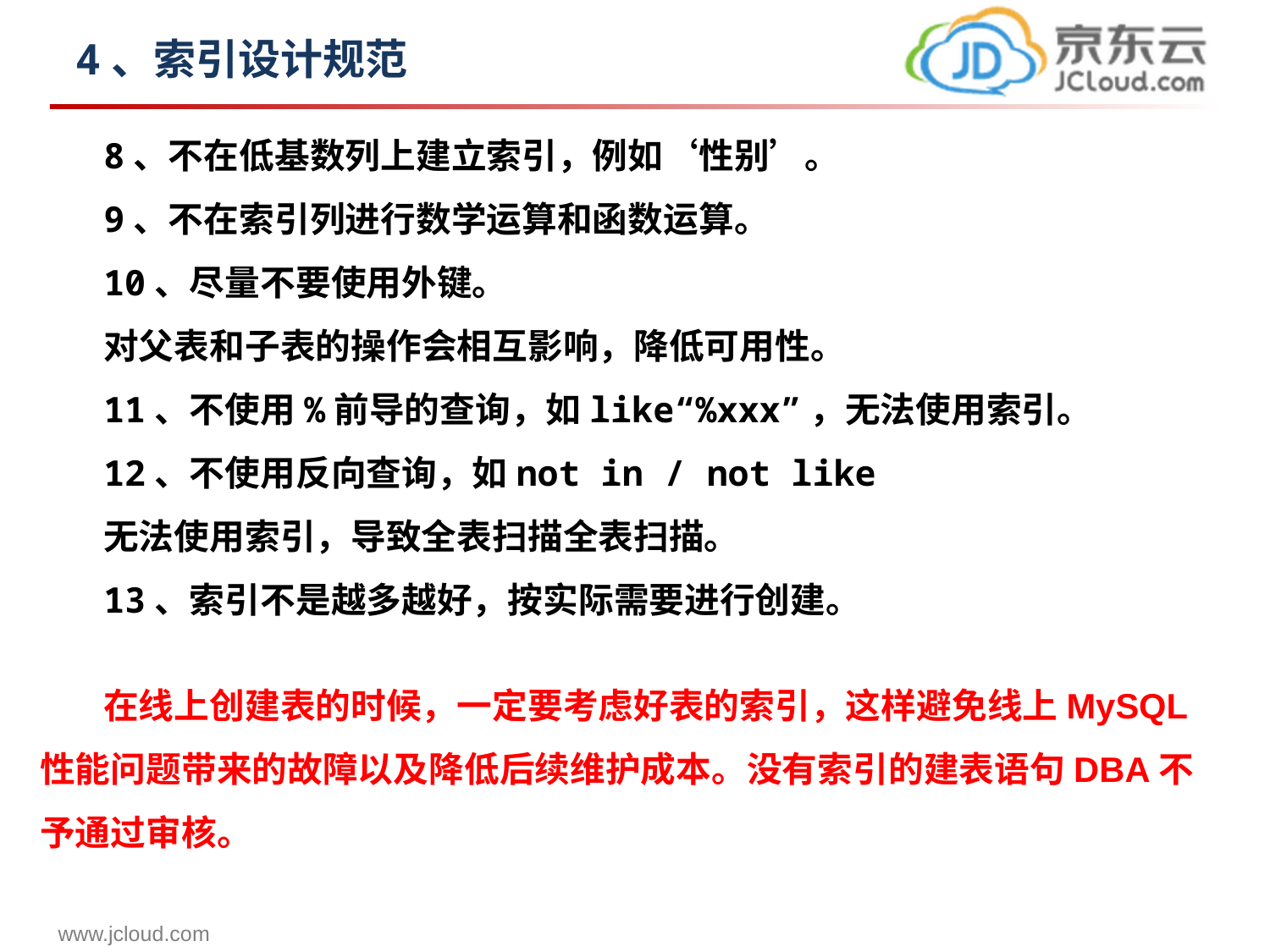

# 4、索引设计规范
8、不在低基数列上建立索引，例如‘性别’。
9、不在索引列进行数学运算和函数运算。
10、尽量不要使用外键。
对父表和子表的操作会相互影响，降低可用性。
11、不使用%前导的查询，如like“%xxx”，无法使用索引。
12、不使用反向查询，如not in / not like
无法使用索引，导致全表扫描全表扫描。
13、索引不是越多越好，按实际需要进行创建。

在线上创建表的时候，一定要考虑好表的索引，这样避免线上MySQL性能问题带来的故障以及降低后续维护成本。没有索引的建表语句DBA不予通过审核。